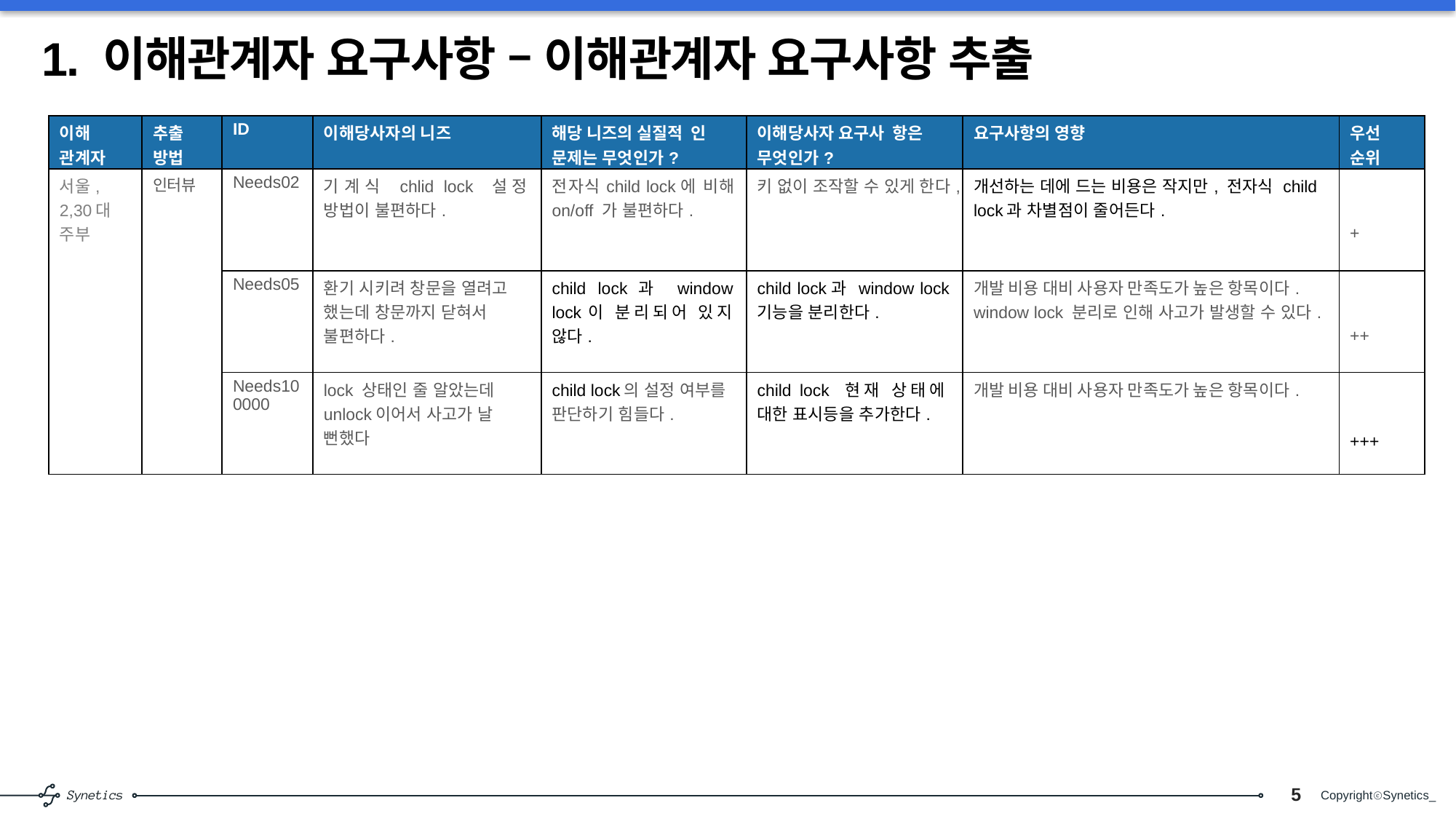

# 1. 이해관계자 요구사항 – 이해관계자 요구사항 추출
| 이해 관계자 | 추출 방법 | ID | 이해당사자의 니즈 | 해당 니즈의 실질적 인 문제는 무엇인가? | 이해당사자 요구사 항은 무엇인가? | 요구사항의 영향 | 우선 순위 |
| --- | --- | --- | --- | --- | --- | --- | --- |
| 서울, 2,30대 주부 | 인터뷰 | Needs02 | 기계식 chlid lock 설정 방법이 불편하다. | 전자식child lock에 비해 on/off 가 불편하다. | 키 없이 조작할 수 있게 한다, | 개선하는 데에 드는 비용은 작지만, 전자식 child lock과 차별점이 줄어든다. | + |
|  |  | Needs05 | 환기 시키려 창문을 열려고 했는데 창문까지 닫혀서 불편하다. | child lock과 window lock이 분리되어 있지 않다. | child lock과 window lock 기능을 분리한다. | 개발 비용 대비 사용자 만족도가 높은 항목이다. window lock 분리로 인해 사고가 발생할 수 있다. | ++ |
|  |  | Needs100000 | lock 상태인 줄 알았는데 unlock이어서 사고가 날 뻔했다 | child lock의 설정 여부를 판단하기 힘들다. | child lock 현재 상태에 대한 표시등을 추가한다. | 개발 비용 대비 사용자 만족도가 높은 항목이다. | +++ |